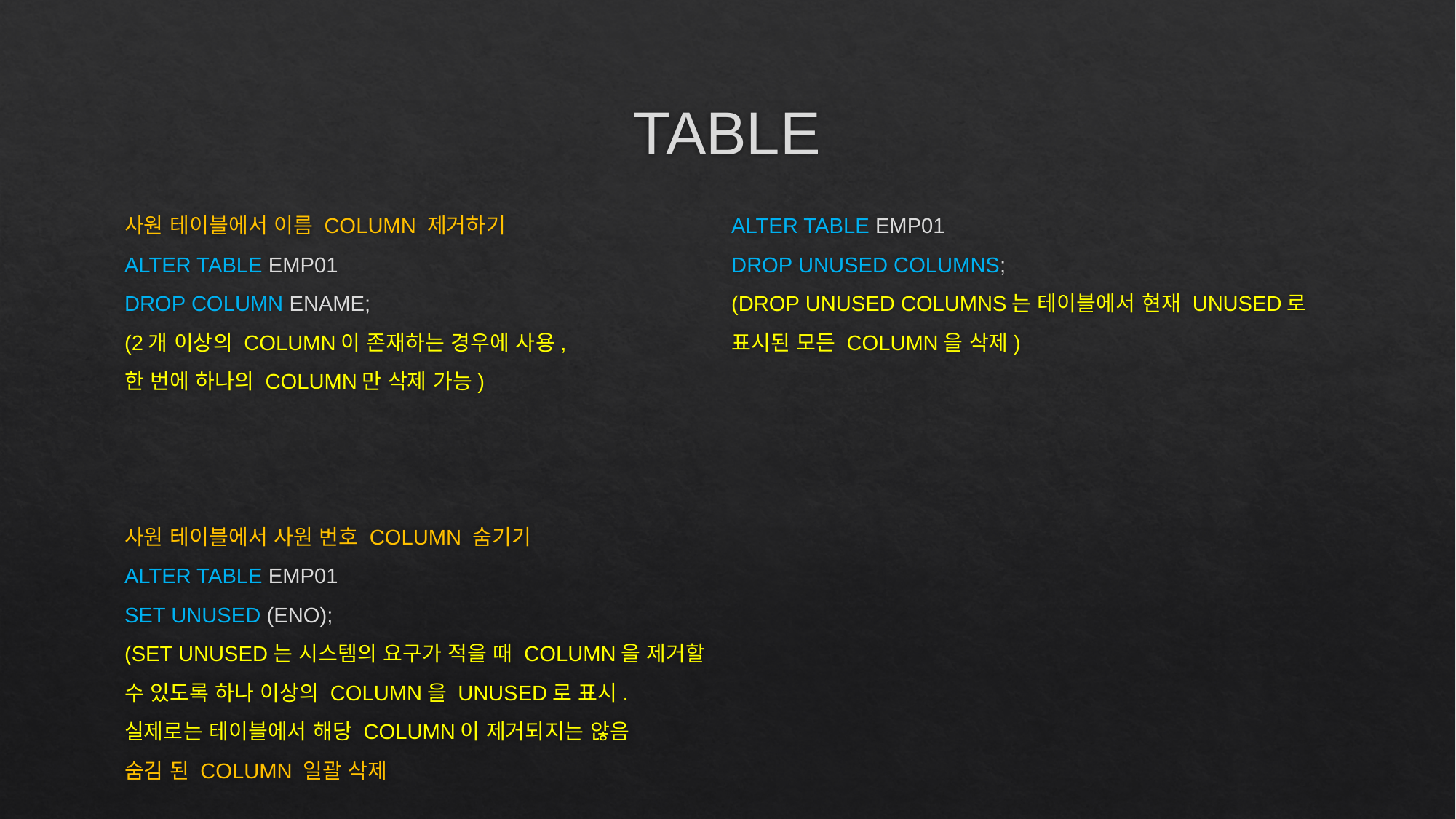

# TABLE
사원 테이블에서 이름 COLUMN 제거하기
ALTER TABLE EMP01
DROP COLUMN ENAME;
(2개 이상의 COLUMN이 존재하는 경우에 사용,
한 번에 하나의 COLUMN만 삭제 가능)

사원 테이블에서 사원 번호 COLUMN 숨기기
ALTER TABLE EMP01
SET UNUSED (ENO);
(SET UNUSED는 시스템의 요구가 적을 때 COLUMN을 제거할
수 있도록 하나 이상의 COLUMN을 UNUSED로 표시.
실제로는 테이블에서 해당 COLUMN이 제거되지는 않음
숨김 된 COLUMN 일괄 삭제
ALTER TABLE EMP01
DROP UNUSED COLUMNS;
(DROP UNUSED COLUMNS는 테이블에서 현재 UNUSED로
표시된 모든 COLUMN을 삭제)